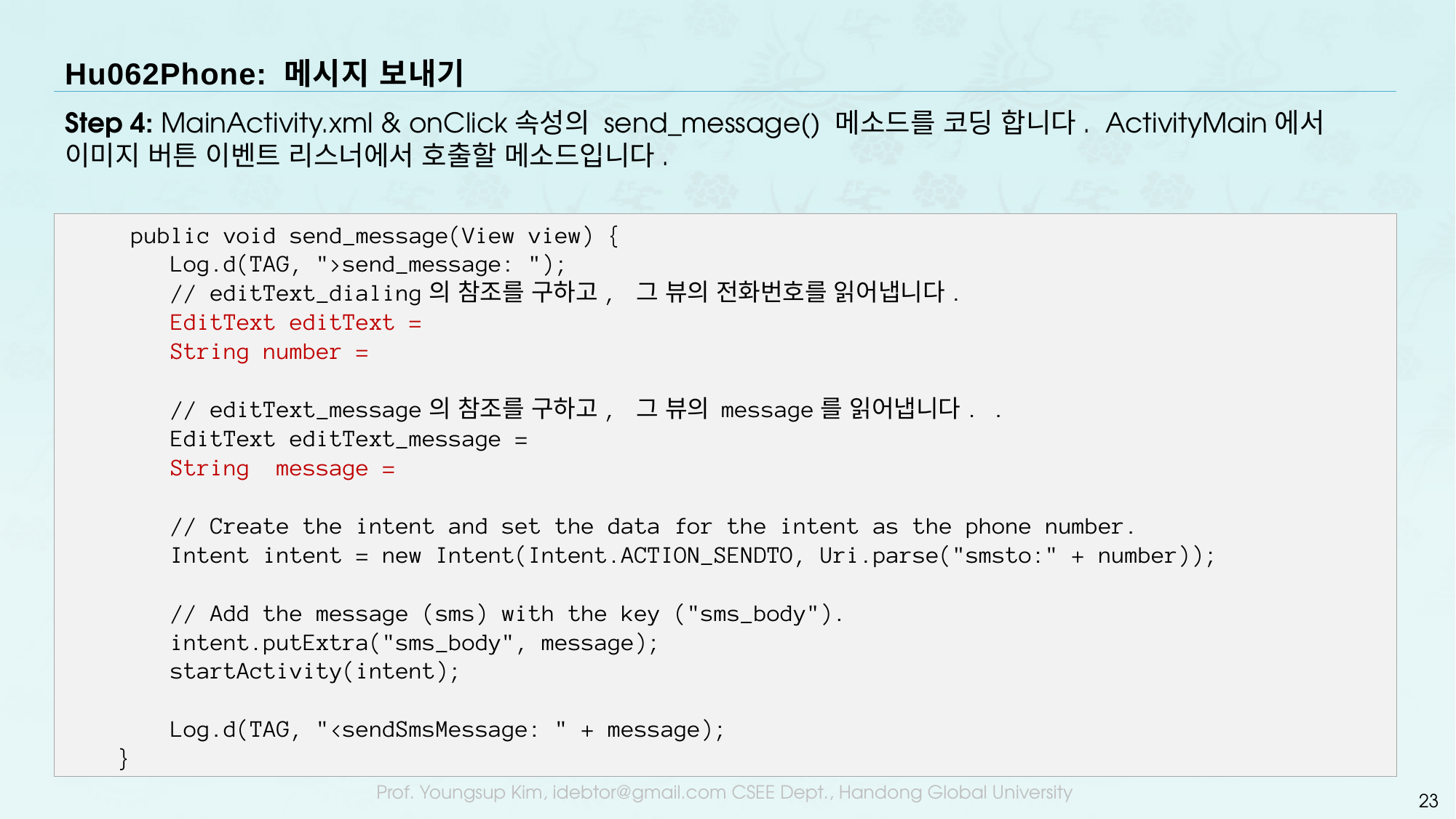

# Hu062Phone: 메시지 보내기
Step 4: MainActivity.xml & onClick속성의 send_message() 메소드를 코딩 합니다.  ActivityMain에서 이미지 버튼 이벤트 리스너에서 호출할 메소드입니다.

     public void send_message(View view) {
        Log.d(TAG, ">send_message: ");
        // editText_dialing의 참조를 구하고, 그 뷰의 전화번호를 읽어냅니다.
        EditText editText =
        String number =

        // editText_message의 참조를 구하고, 그 뷰의 message를 읽어냅니다. .
        EditText editText_message =
        String  message =

        // Create the intent and set the data for the intent as the phone number.
        Intent intent = new Intent(Intent.ACTION_SENDTO, Uri.parse("smsto:" + number));

        // Add the message (sms) with the key ("sms_body").
        intent.putExtra("sms_body", message);
        startActivity(intent);

        Log.d(TAG, "<sendSmsMessage: " + message);
    }
23